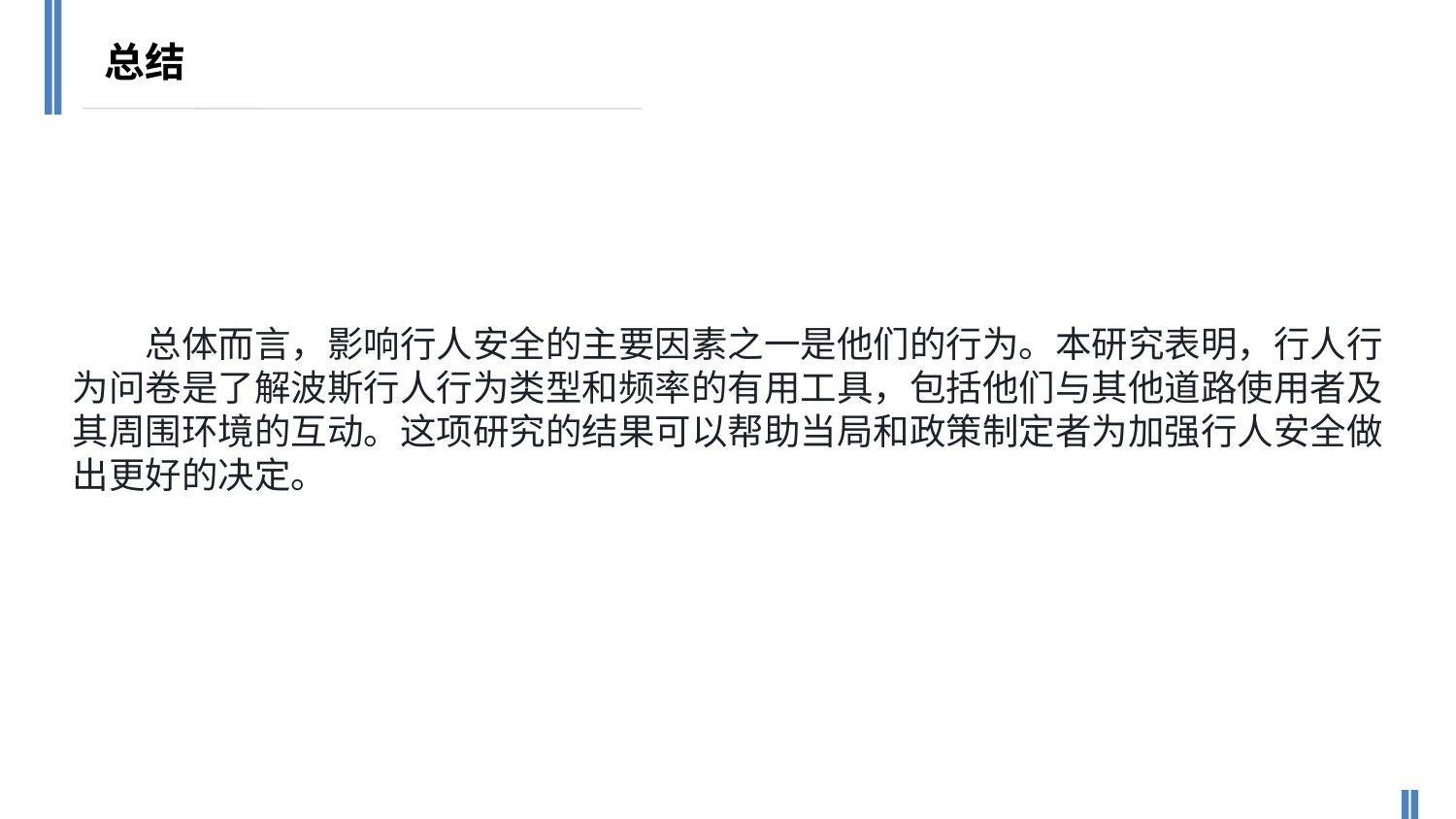

总结
总体而言，影响行人安全的主要因素之一是他们的行为。本研究表明，行人行为问卷是了解波斯行人行为类型和频率的有用工具，包括他们与其他道路使用者及其周围环境的互动。这项研究的结果可以帮助当局和政策制定者为加强行人安全做出更好的决定。